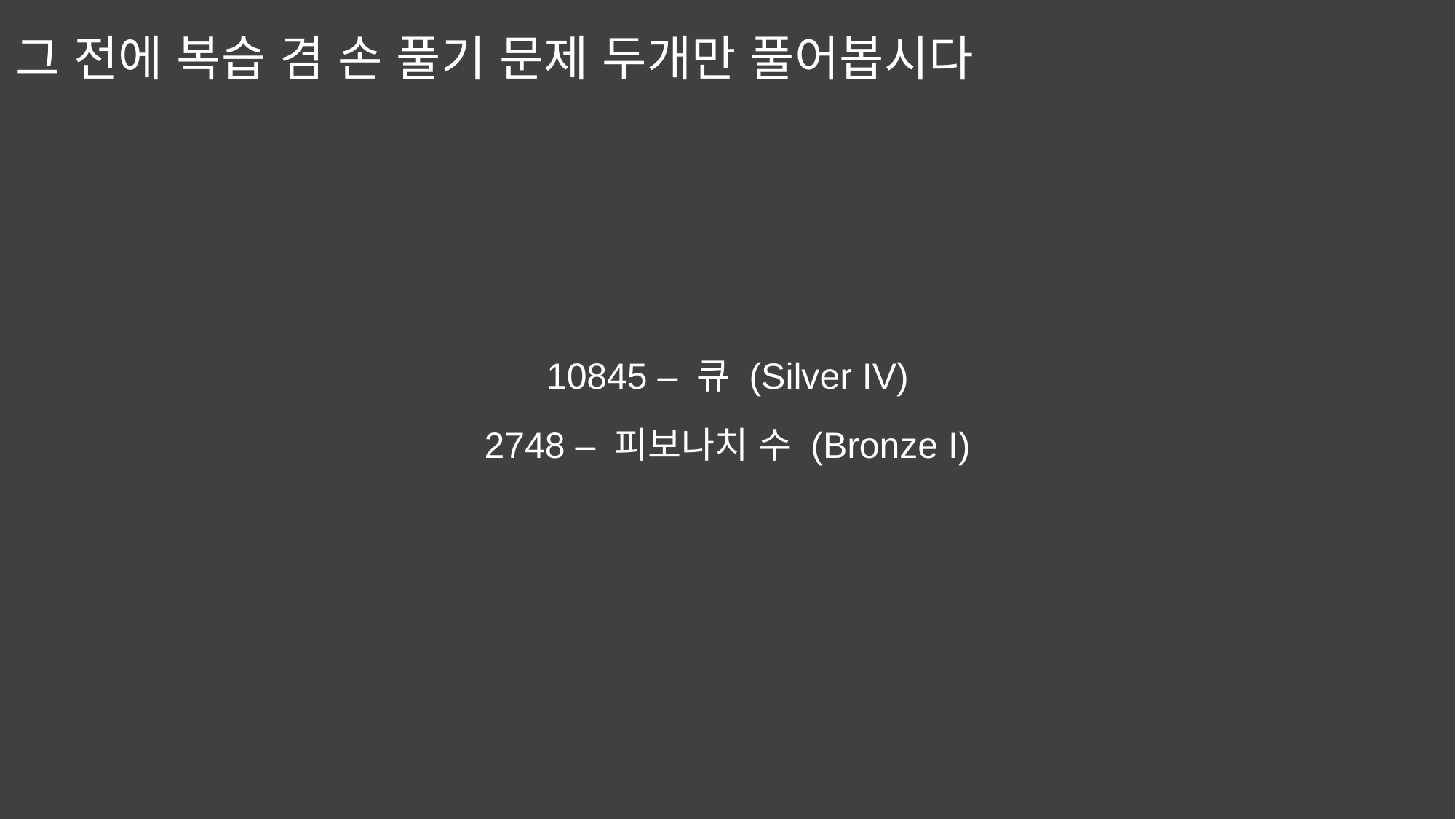

그 전에 복습 겸 손 풀기 문제 두개만 풀어봅시다
10845 – 큐 (Silver IV)
2748 – 피보나치 수 (Bronze I)